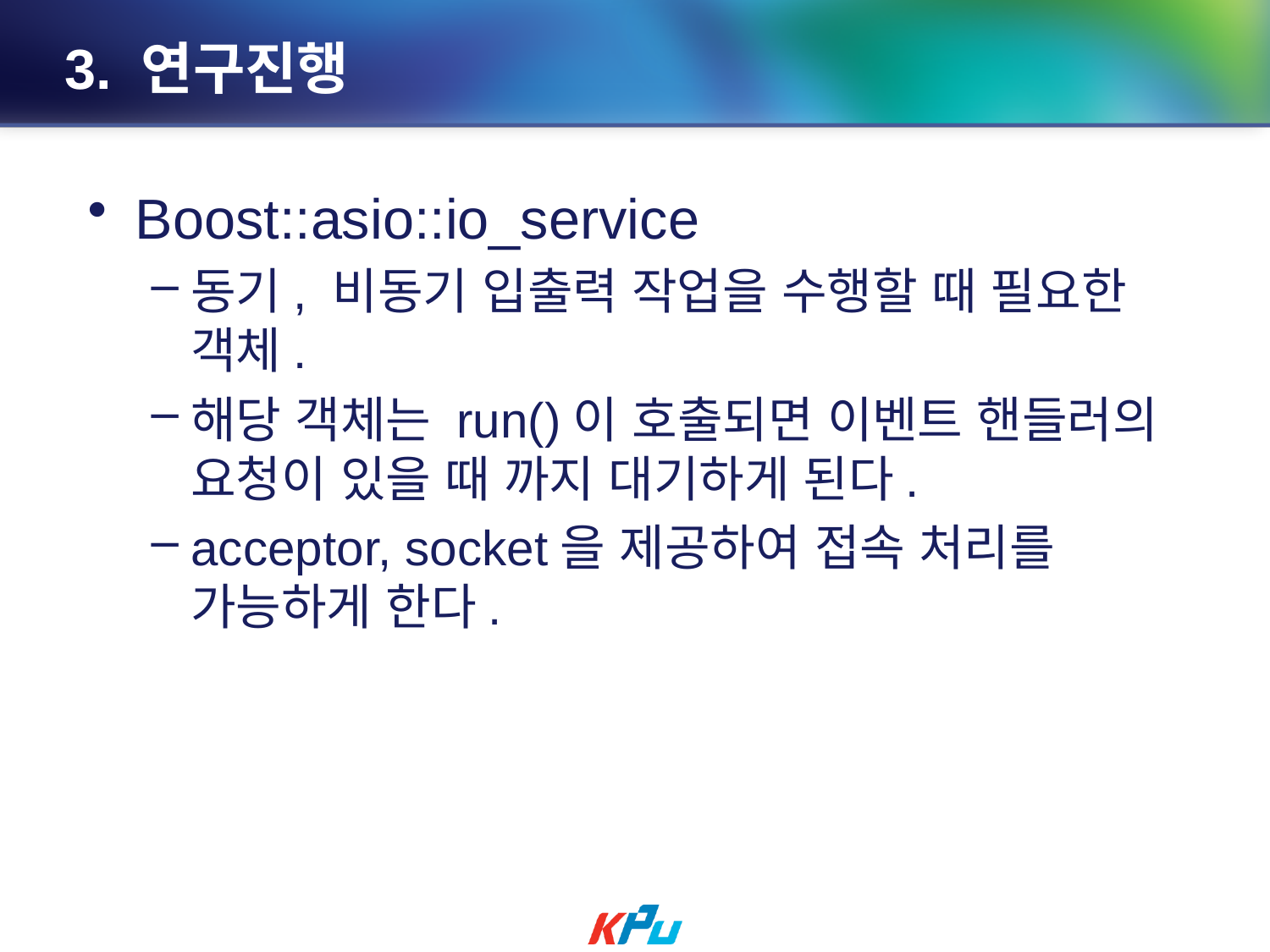

# 3. 연구진행
Boost::asio::io_service
동기, 비동기 입출력 작업을 수행할 때 필요한 객체.
해당 객체는 run()이 호출되면 이벤트 핸들러의 요청이 있을 때 까지 대기하게 된다.
acceptor, socket을 제공하여 접속 처리를 가능하게 한다.